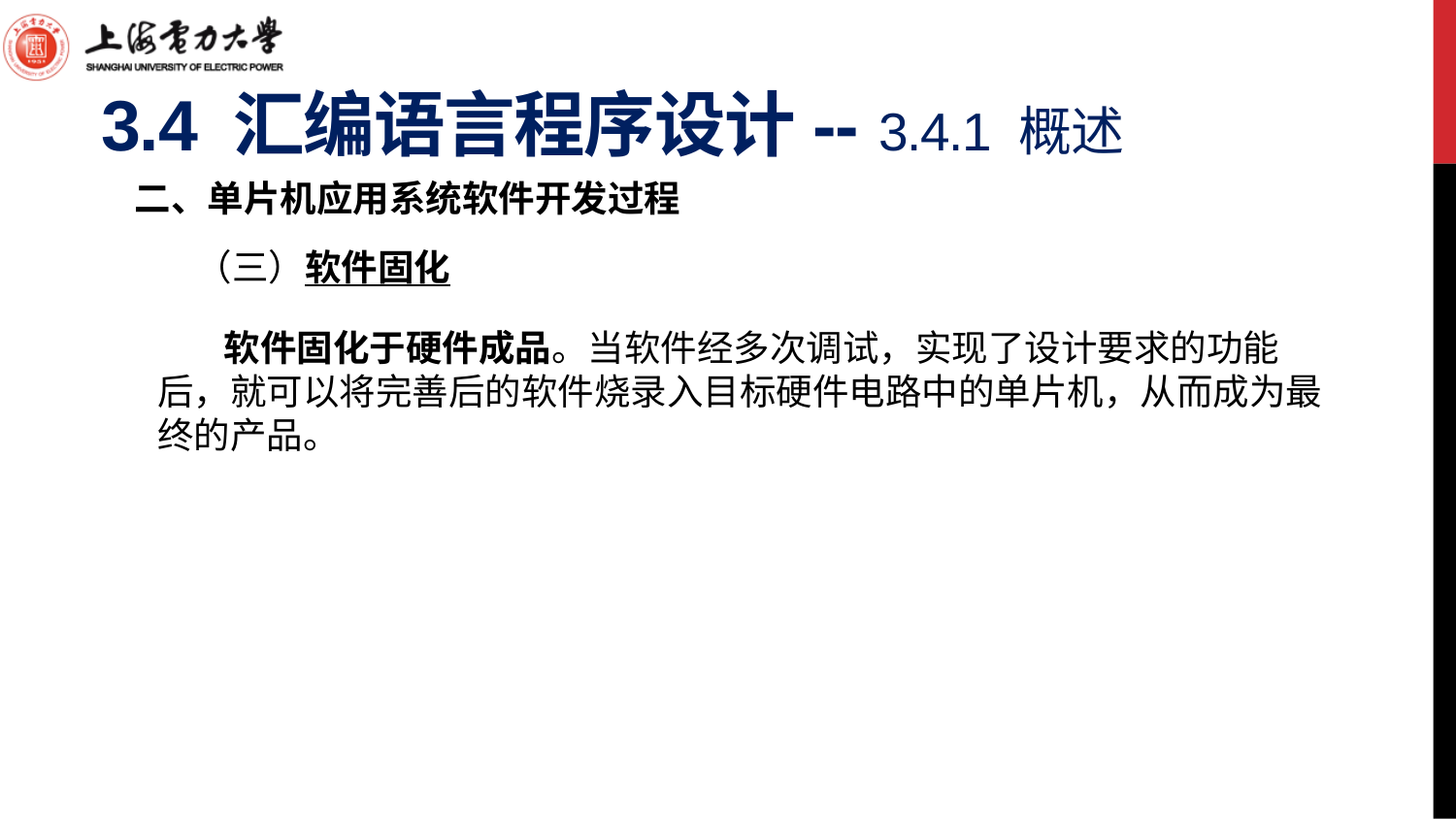

# 3.4 汇编语言程序设计-- 3.4.1 概述
二、单片机应用系统软件开发过程

     （三）软件固化
       软件固化于硬件成品。当软件经多次调试，实现了设计要求的功能后，就可以将完善后的软件烧录入目标硬件电路中的单片机，从而成为最终的产品。